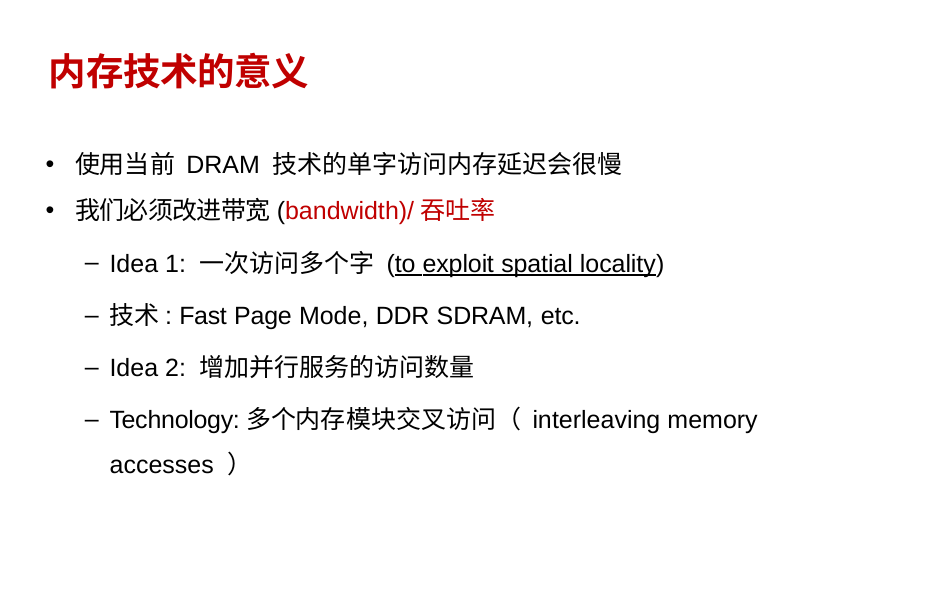

# 内存技术的意义
使用当前 DRAM 技术的单字访问内存延迟会很慢
我们必须改进带宽(bandwidth)/吞吐率
Idea 1: 一次访问多个字 (to exploit spatial locality)
技术: Fast Page Mode, DDR SDRAM, etc.
Idea 2: 增加并行服务的访问数量
Technology:多个内存模块交叉访问（ interleaving memory accesses ）